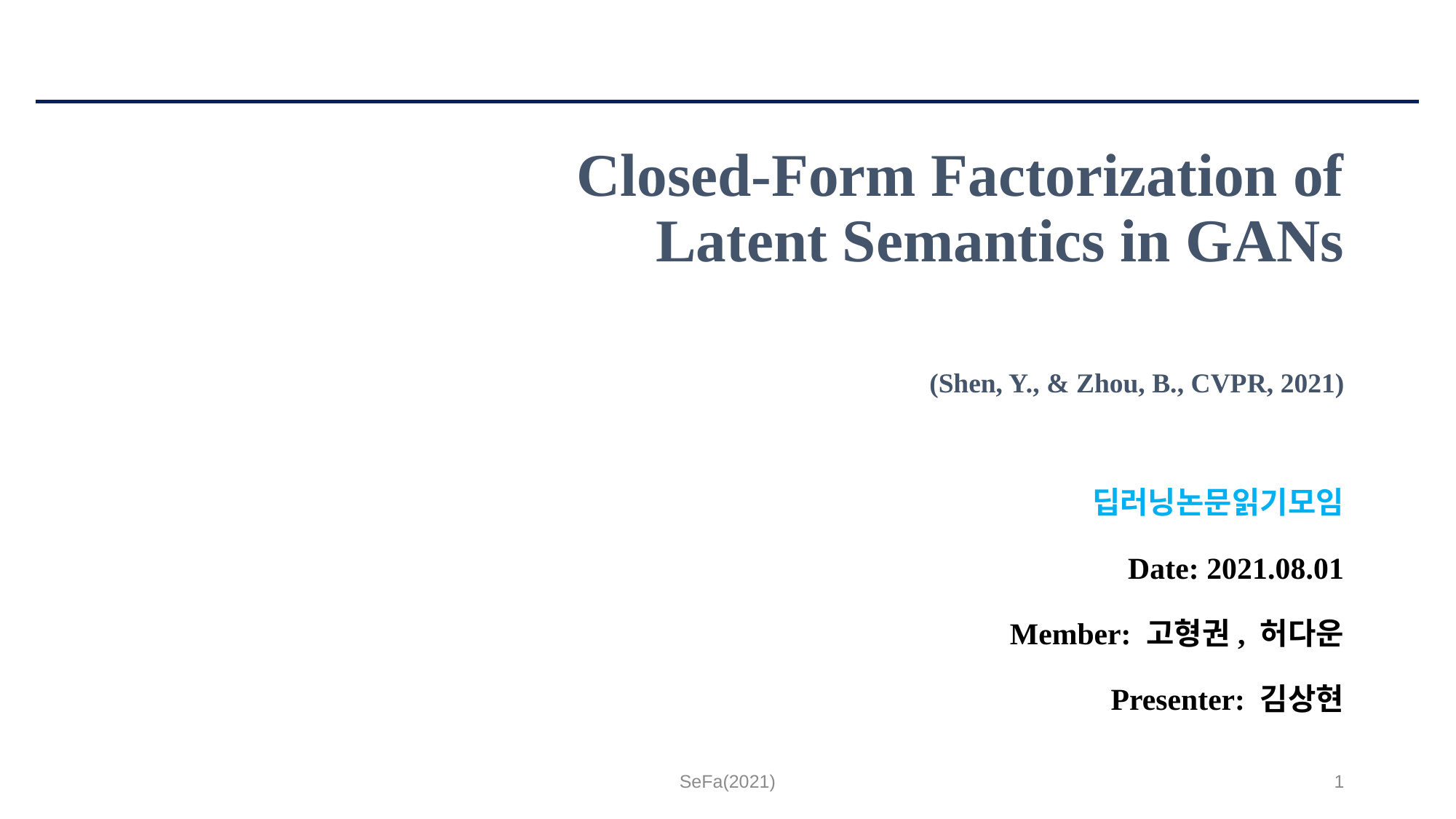

# Closed-Form Factorization of Latent Semantics in GANs (Shen, Y., & Zhou, B., CVPR, 2021) 딥러닝논문읽기모임 Date: 2021.08.01 Member: 고형권, 허다운 Presenter: 김상현
SeFa(2021)
1